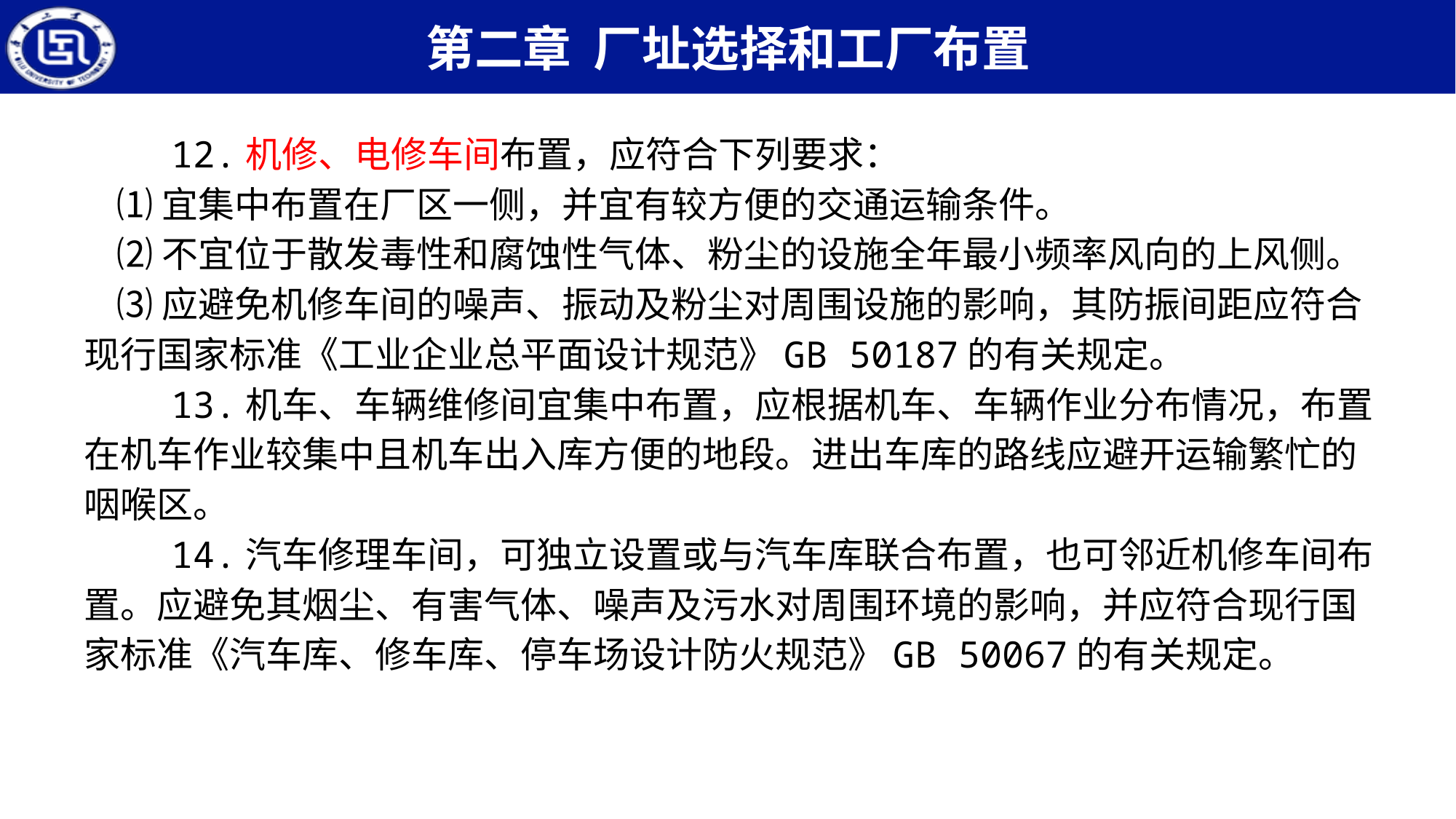

12.机修、电修车间布置，应符合下列要求：
    ⑴宜集中布置在厂区一侧，并宜有较方便的交通运输条件。
    ⑵不宜位于散发毒性和腐蚀性气体、粉尘的设施全年最小频率风向的上风侧。
    ⑶应避免机修车间的噪声、振动及粉尘对周围设施的影响，其防振间距应符合现行国家标准《工业企业总平面设计规范》GB 50187的有关规定。
    13.机车、车辆维修间宜集中布置，应根据机车、车辆作业分布情况，布置在机车作业较集中且机车出入库方便的地段。进出车库的路线应避开运输繁忙的咽喉区。
    14.汽车修理车间，可独立设置或与汽车库联合布置，也可邻近机修车间布置。应避免其烟尘、有害气体、噪声及污水对周围环境的影响，并应符合现行国家标准《汽车库、修车库、停车场设计防火规范》GB 50067的有关规定。